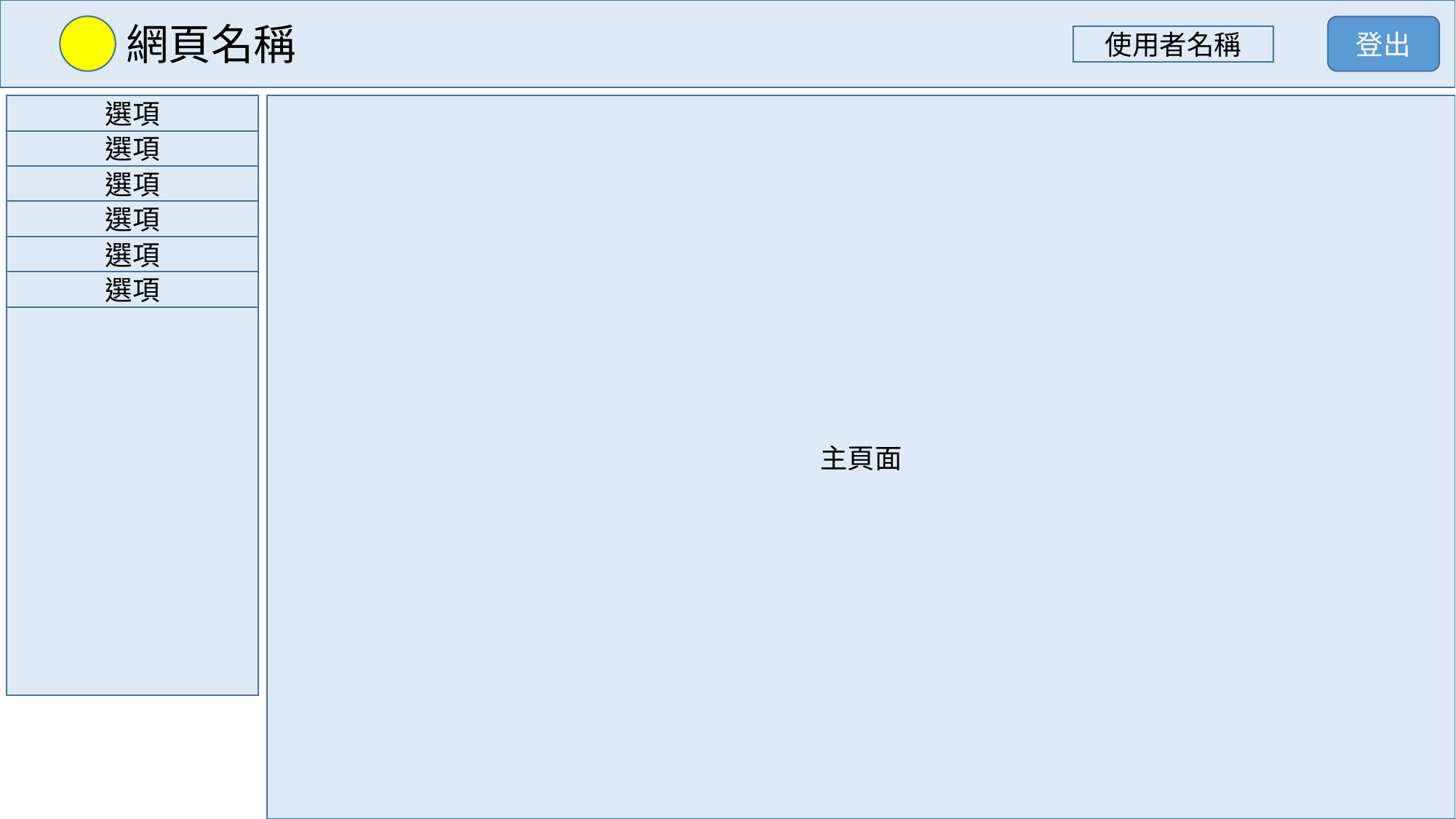

網頁名稱

登出
使用者名稱
選項

主頁面
選項
選項
選項
選項
選項